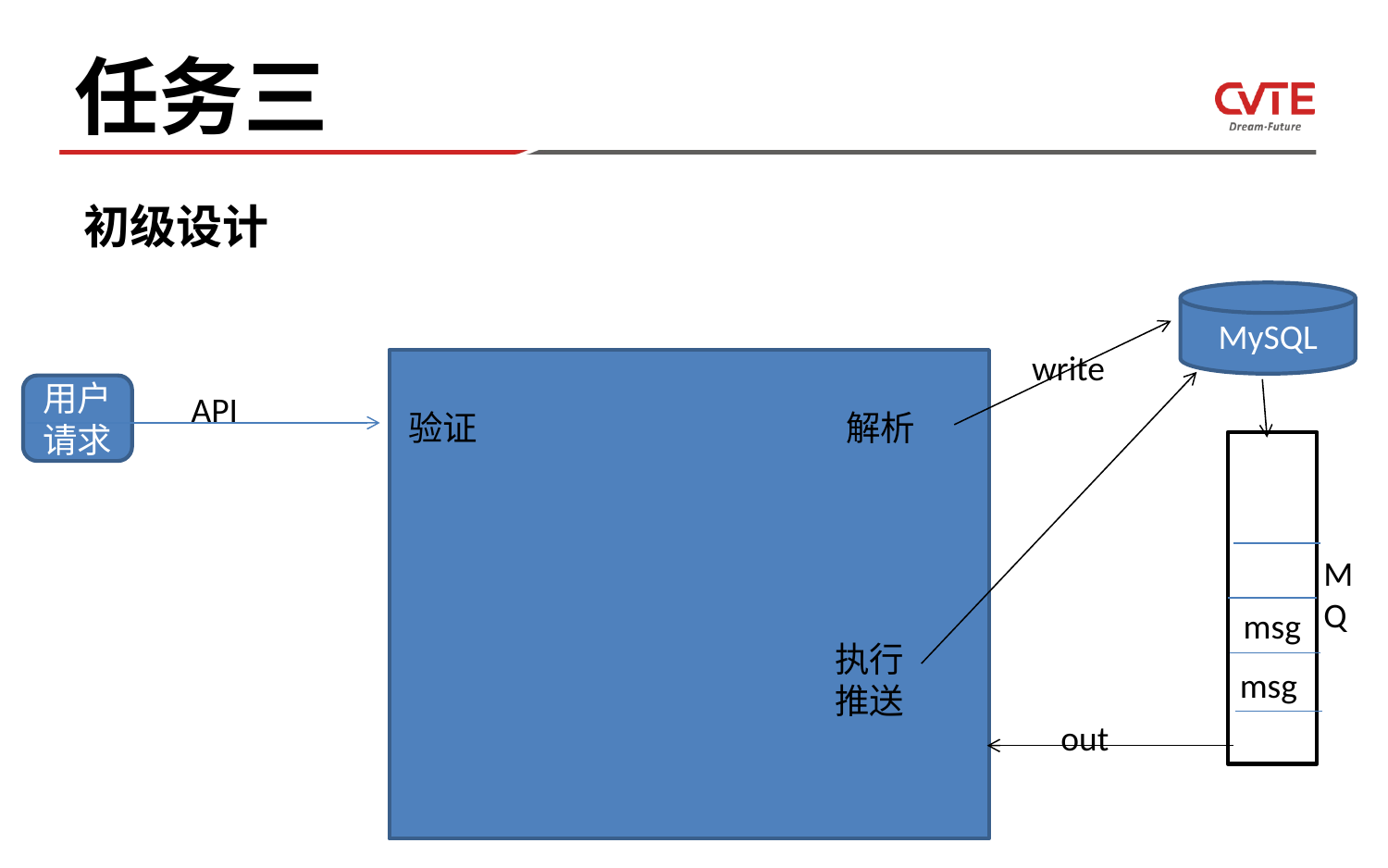

# 任务三
初级设计
MySQL
write

用户请求
API
验证                                               解析

MQ
msg
执行
推送
msg
out